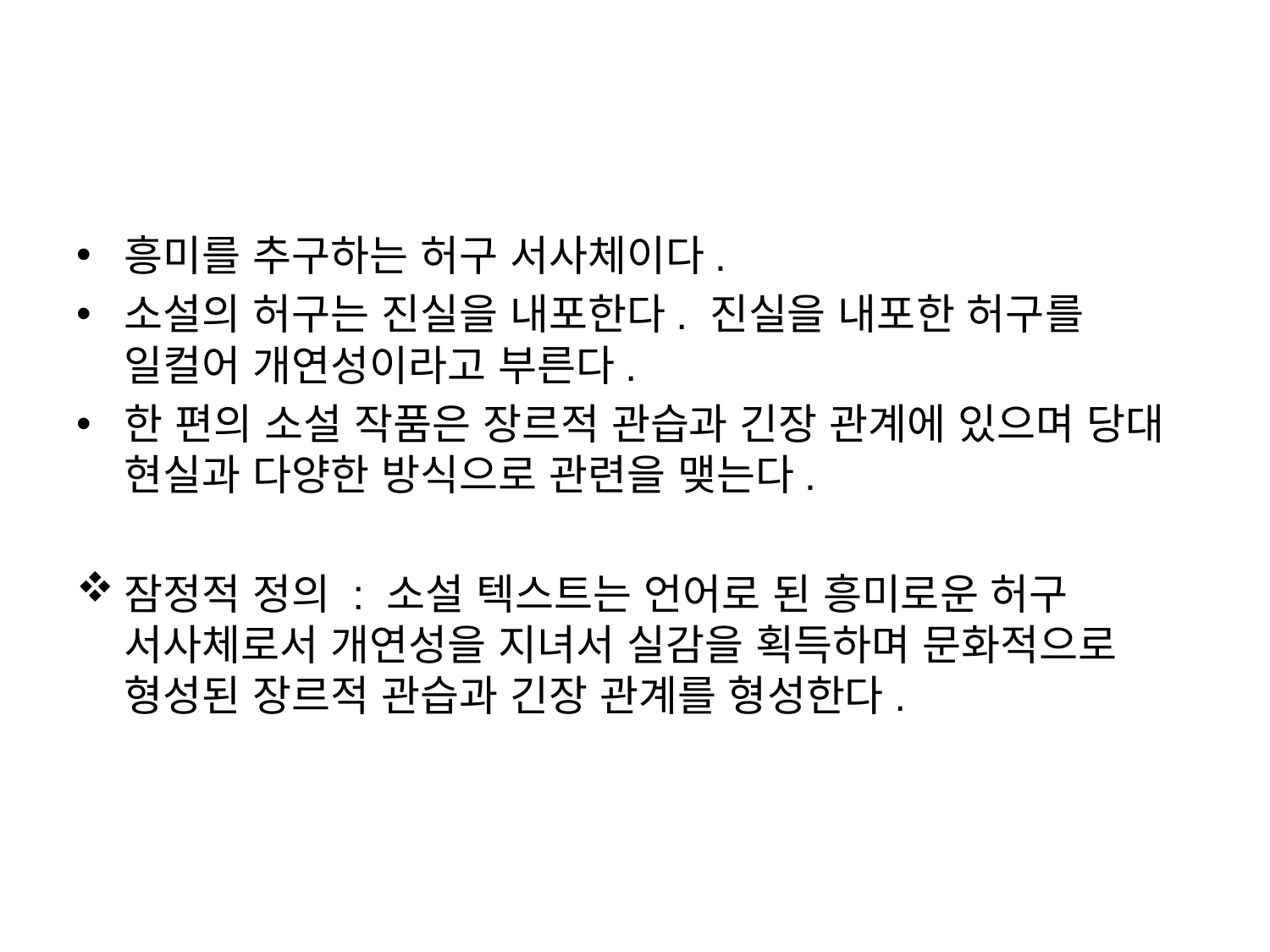

흥미를 추구하는 허구 서사체이다.
소설의 허구는 진실을 내포한다. 진실을 내포한 허구를 일컬어 개연성이라고 부른다.
한 편의 소설 작품은 장르적 관습과 긴장 관계에 있으며 당대 현실과 다양한 방식으로 관련을 맺는다.

잠정적 정의 : 소설 텍스트는 언어로 된 흥미로운 허구 서사체로서 개연성을 지녀서 실감을 획득하며 문화적으로 형성된 장르적 관습과 긴장 관계를 형성한다.